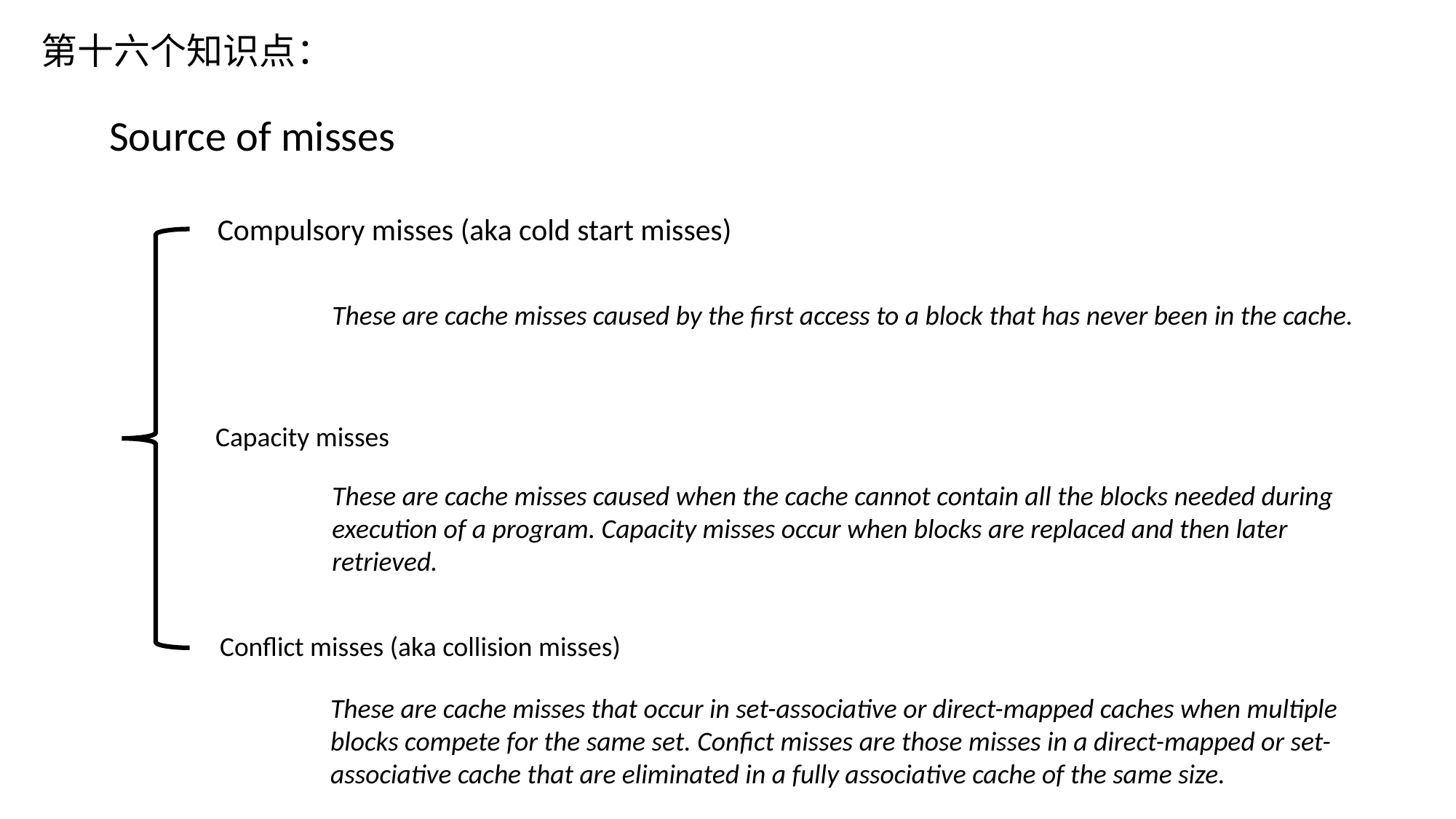

第十六个知识点：
Source of misses
Compulsory misses (aka cold start misses)

These are cache misses caused by the first access to a block that has never been in the cache.
Capacity misses
These are cache misses caused when the cache cannot contain all the blocks needed during execution of a program. Capacity misses occur when blocks are replaced and then later retrieved.
Conflict misses (aka collision misses)
These are cache misses that occur in set-associative or direct-mapped caches when multiple blocks compete for the same set. Confict misses are those misses in a direct-mapped or set-associative cache that are eliminated in a fully associative cache of the same size.